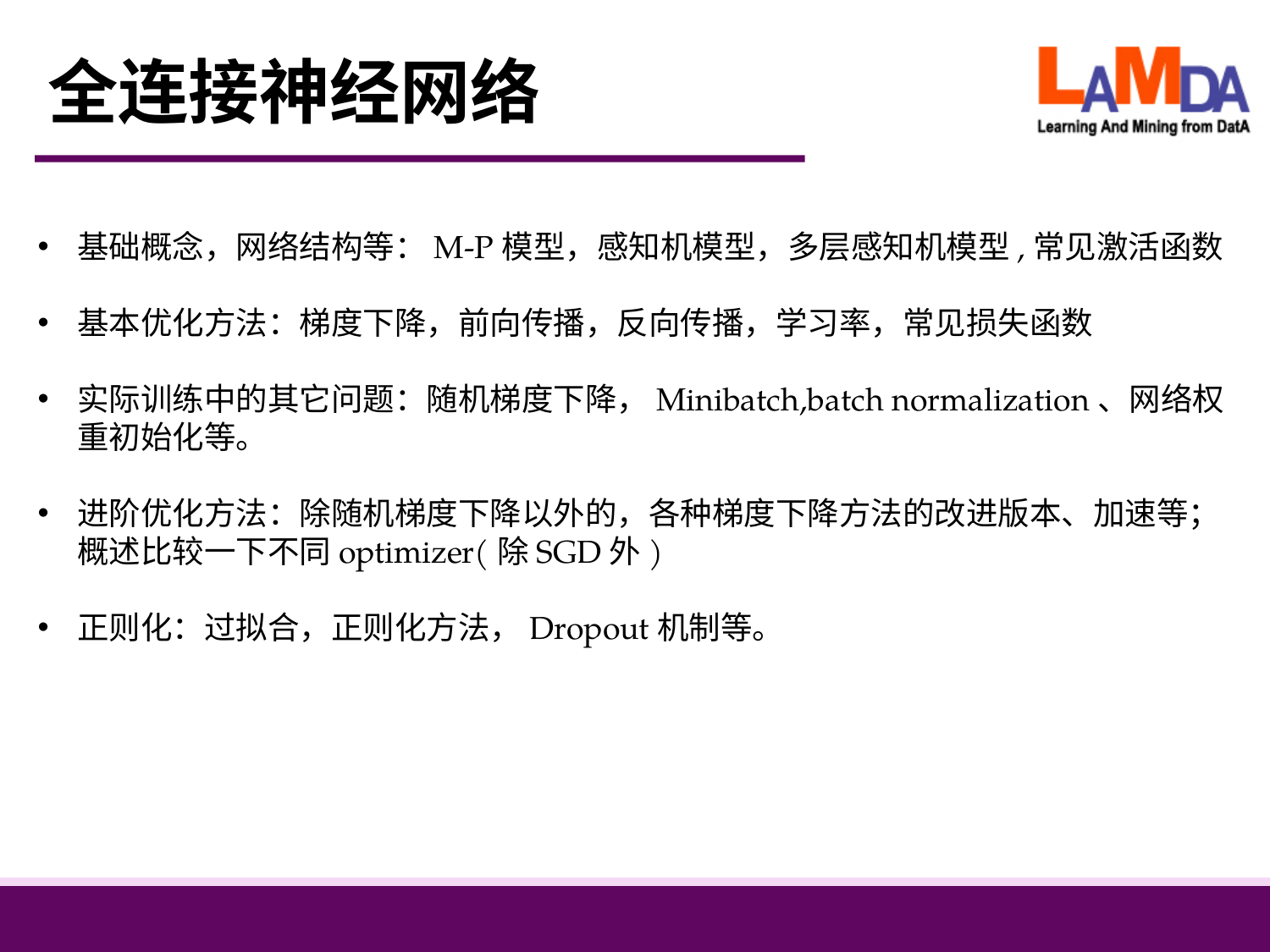

# 全连接神经网络
基础概念，网络结构等：M-P模型，感知机模型，多层感知机模型,常见激活函数

基本优化方法：梯度下降，前向传播，反向传播，学习率，常见损失函数

实际训练中的其它问题：随机梯度下降，Minibatch,batch normalization、网络权重初始化等。

进阶优化方法：除随机梯度下降以外的，各种梯度下降方法的改进版本、加速等；概述比较一下不同optimizer(除SGD外)

正则化：过拟合，正则化方法，Dropout机制等。